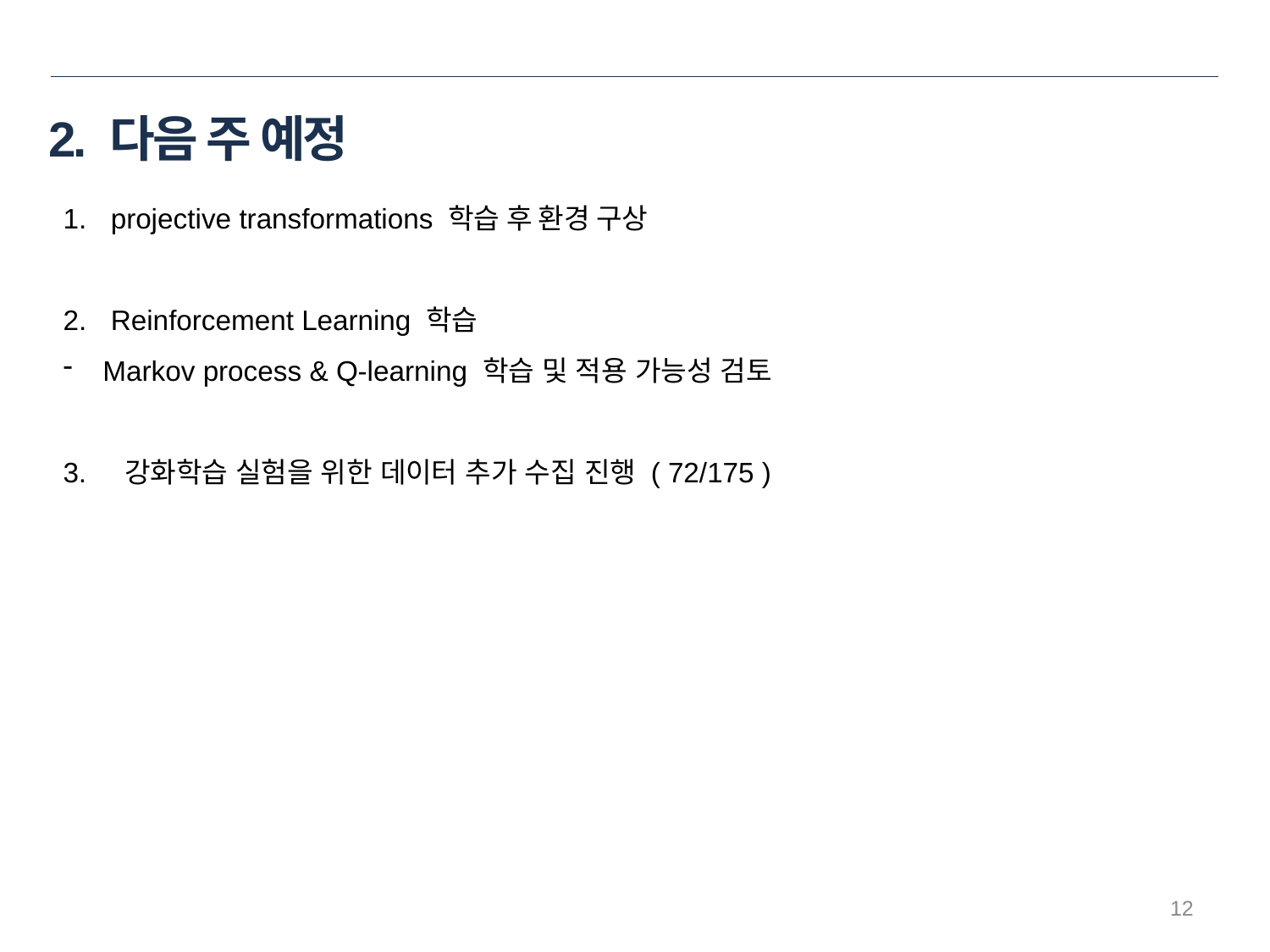

# 2. 다음 주 예정
projective transformations 학습 후 환경 구상

Reinforcement Learning 학습
Markov process & Q-learning 학습 및 적용 가능성 검토

3.    강화학습 실험을 위한 데이터 추가 수집 진행 ( 72/175 )

12